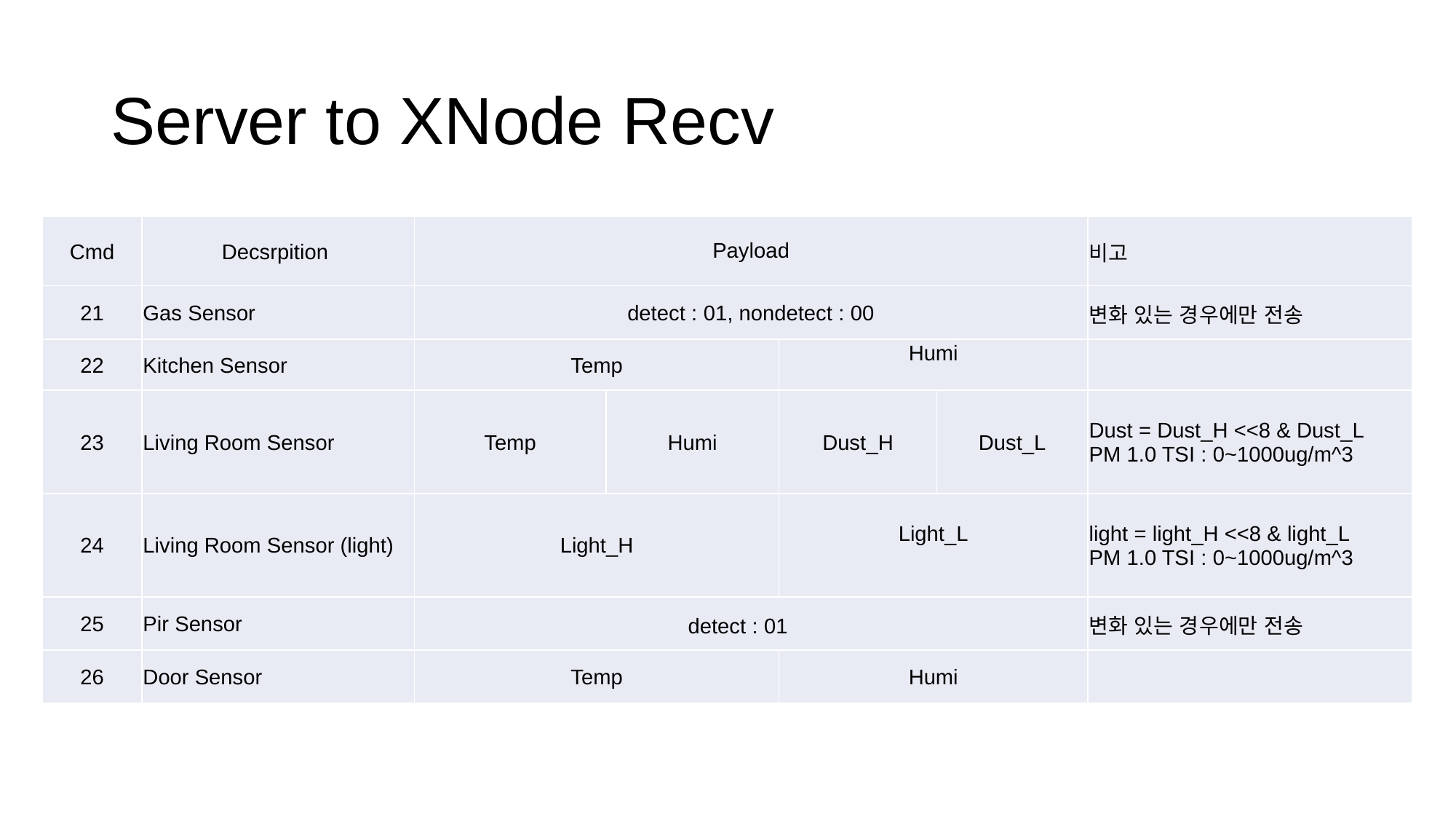

# Server to XNode Recv
| Cmd | Decsrpition | Payload |  |  |  | 비고 |
| --- | --- | --- | --- | --- | --- | --- |
| 21 | Gas Sensor | detect : 01, nondetect : 00 |  |  |  | 변화 있는 경우에만 전송 |
| 22 | Kitchen Sensor | Temp |  | Humi |  |  |
| 23 | Living Room Sensor | Temp | Humi | Dust\_H | Dust\_L | Dust = Dust\_H <<8 & Dust\_L PM 1.0 TSI : 0~1000ug/m^3 |
| 24 | Living Room Sensor (light) | Light\_H |  | Light\_L |  | light = light\_H <<8 & light\_L PM 1.0 TSI : 0~1000ug/m^3 |
| 25 | Pir Sensor | detect : 01 |  |  |  | 변화 있는 경우에만 전송 |
| 26 | Door Sensor | Temp |  | Humi |  |  |